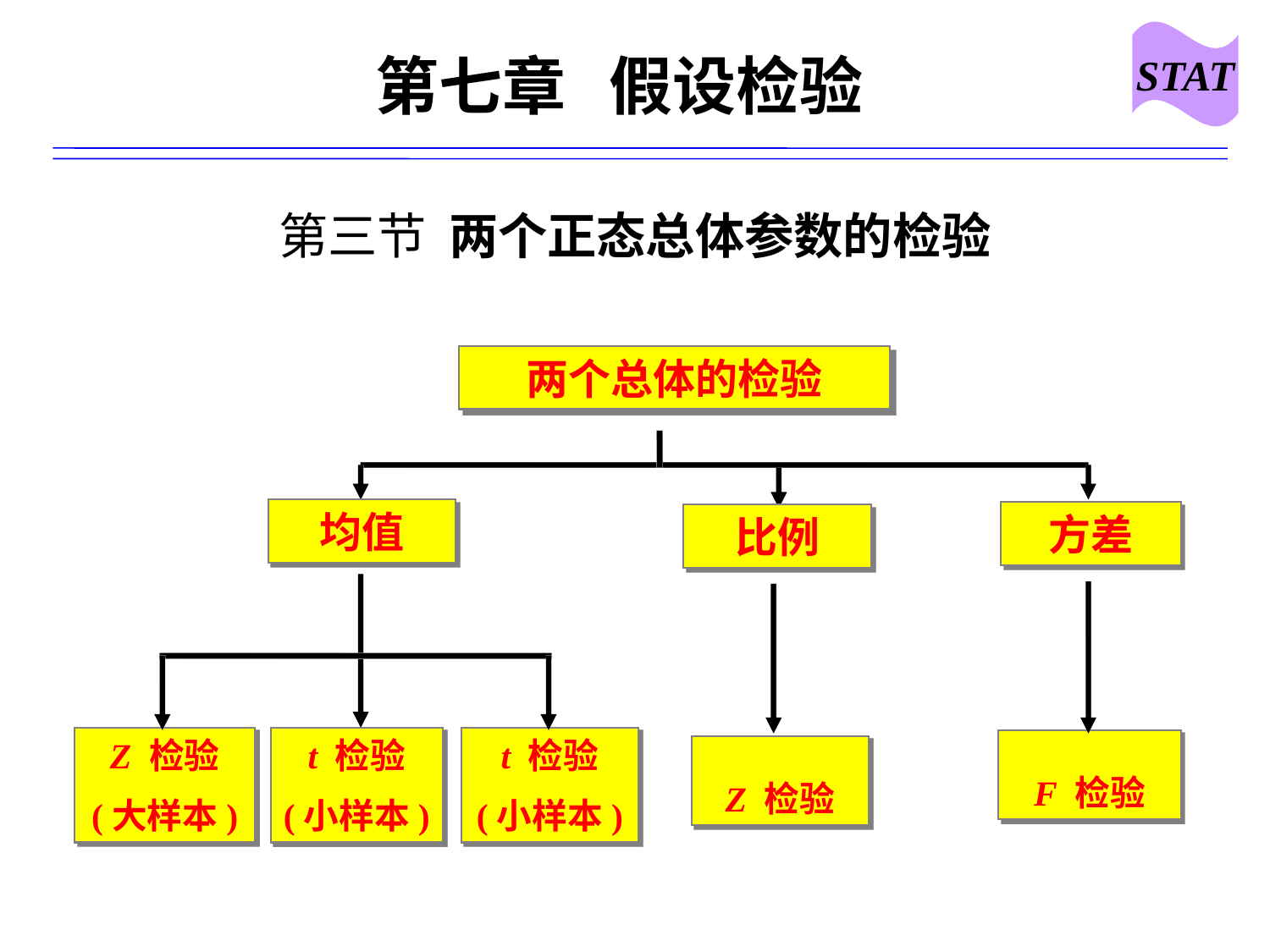

STAT
# 第七章   假设检验

第三节  两个正态总体参数的检验
两个总体的检验

均值
方差
比例

Z 检验
(大样本)
t 检验
(小样本)
t 检验
(小样本)

F 检验

Z 检验